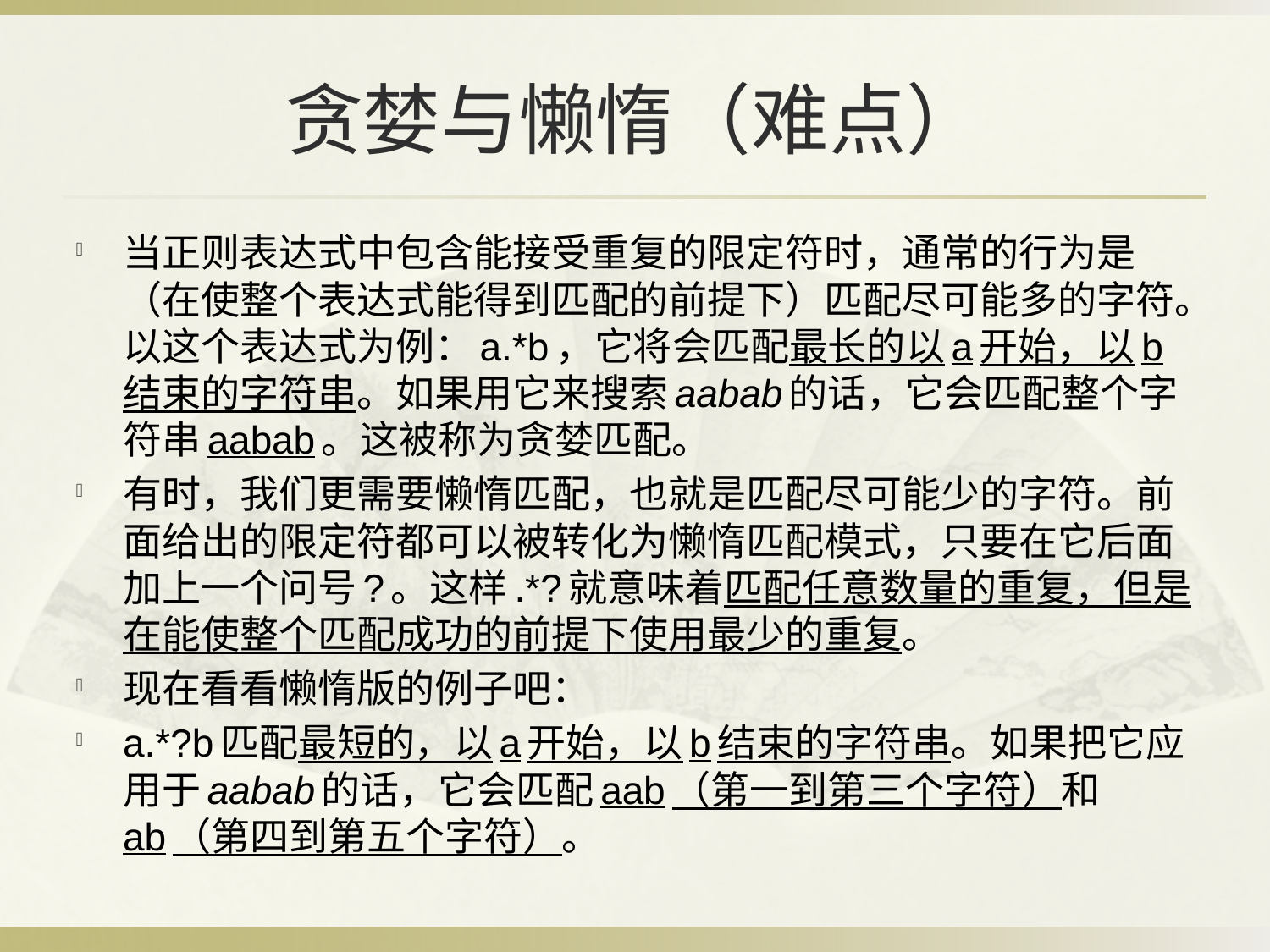

# 贪婪与懒惰（难点）
当正则表达式中包含能接受重复的限定符时，通常的行为是（在使整个表达式能得到匹配的前提下）匹配尽可能多的字符。以这个表达式为例：a.*b，它将会匹配最长的以a开始，以b结束的字符串。如果用它来搜索aabab的话，它会匹配整个字符串aabab。这被称为贪婪匹配。
有时，我们更需要懒惰匹配，也就是匹配尽可能少的字符。前面给出的限定符都可以被转化为懒惰匹配模式，只要在它后面加上一个问号?。这样.*?就意味着匹配任意数量的重复，但是在能使整个匹配成功的前提下使用最少的重复。
现在看看懒惰版的例子吧：
a.*?b匹配最短的，以a开始，以b结束的字符串。如果把它应用于aabab的话，它会匹配aab（第一到第三个字符）和ab（第四到第五个字符）。